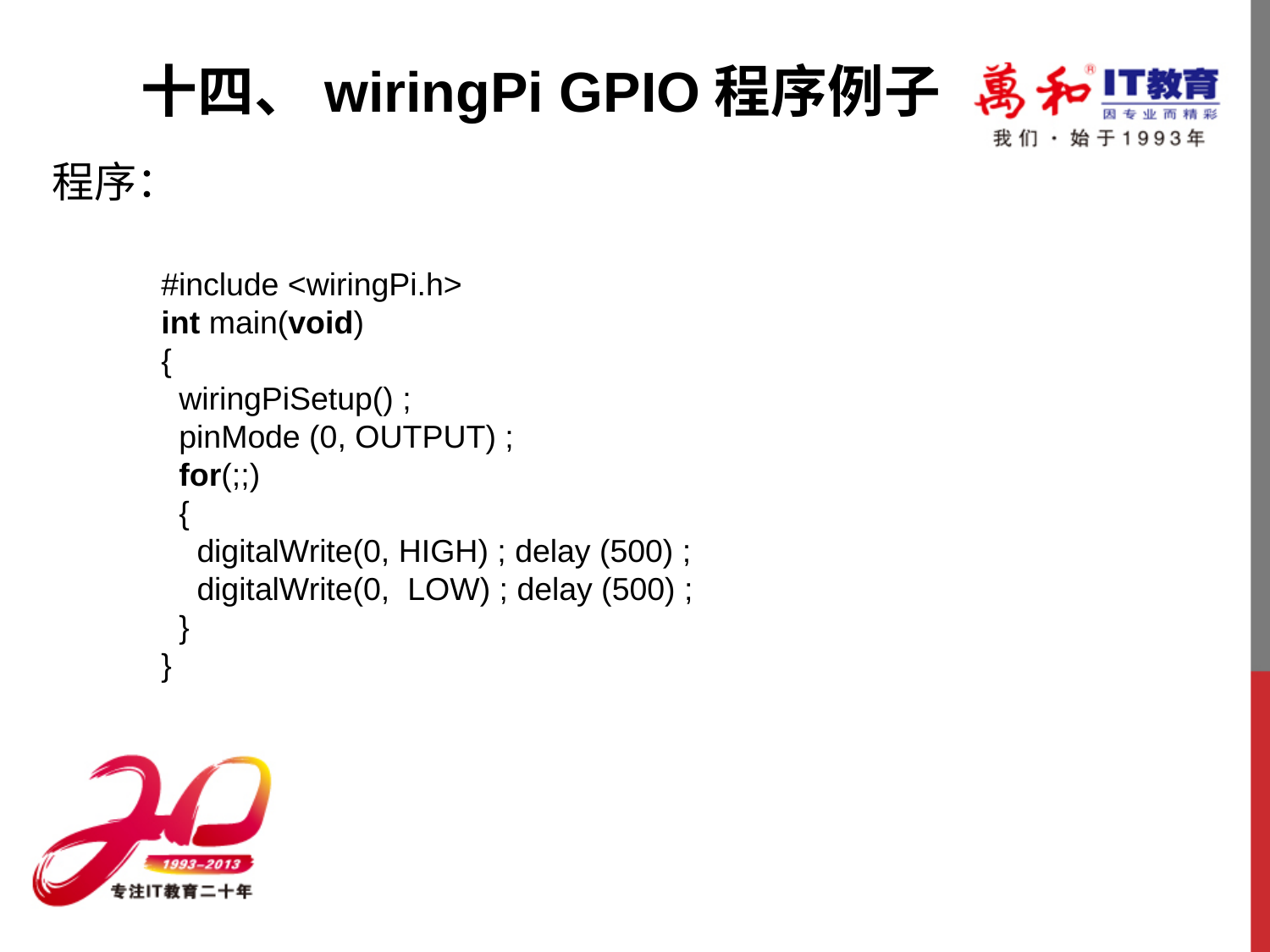

十四、wiringPi GPIO程序例子
程序：
#include <wiringPi.h>
int main(void)
{
  wiringPiSetup() ;
  pinMode (0, OUTPUT) ;
  for(;;)
  {
    digitalWrite(0, HIGH) ; delay (500) ;
    digitalWrite(0,  LOW) ; delay (500) ;
  }
}